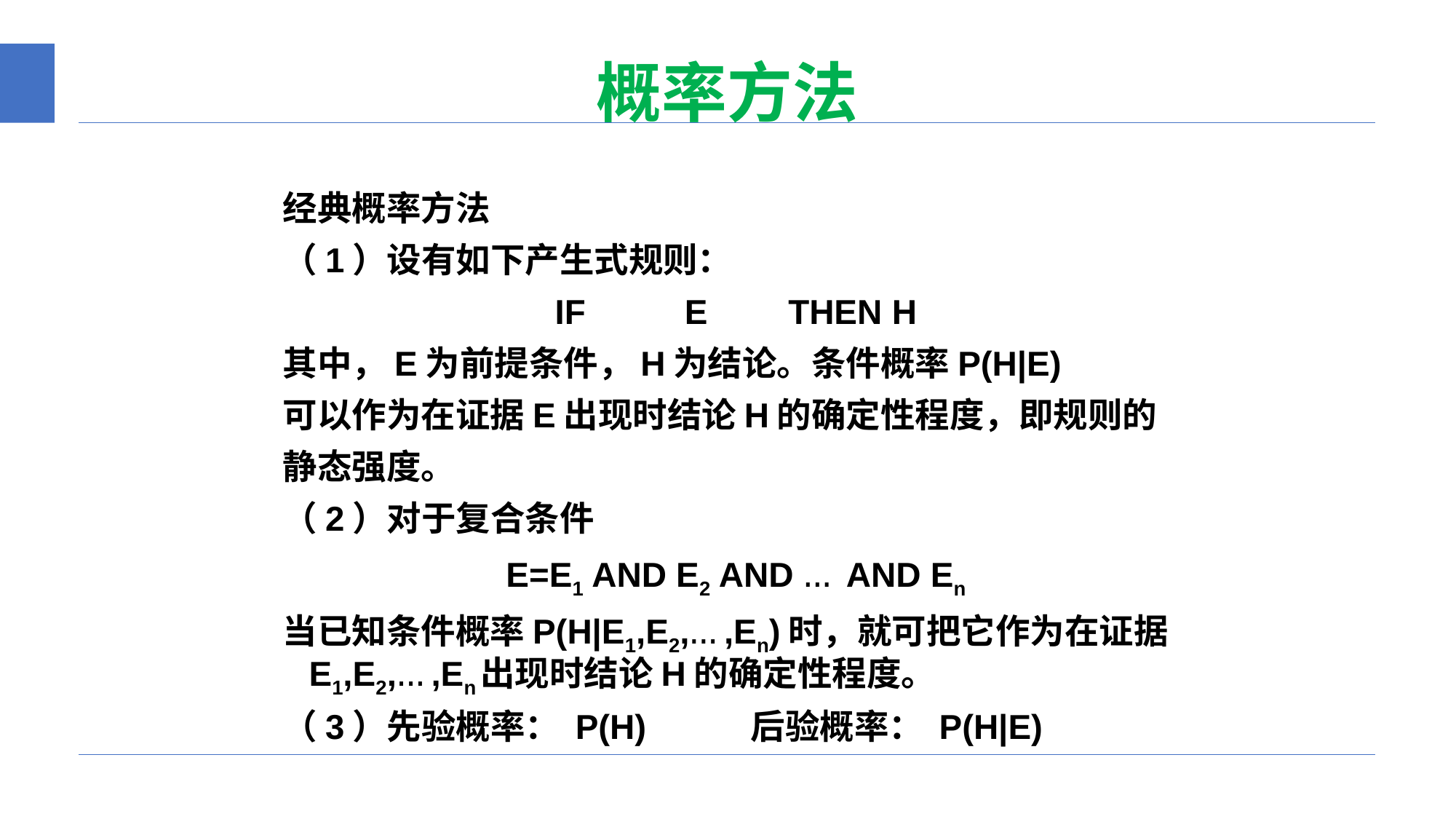

# 概率方法
经典概率方法
（1）设有如下产生式规则：
IF		E 	THEN 	H
其中，E为前提条件，H为结论。条件概率P(H|E)
可以作为在证据E出现时结论H的确定性程度，即规则的
静态强度。
（2）对于复合条件
E=E1 AND E2 AND … AND En
当已知条件概率P(H|E1,E2,…,En)时，就可把它作为在证据E1,E2,…,En出现时结论H的确定性程度。
（3）先验概率： P(H)          后验概率： P(H|E)